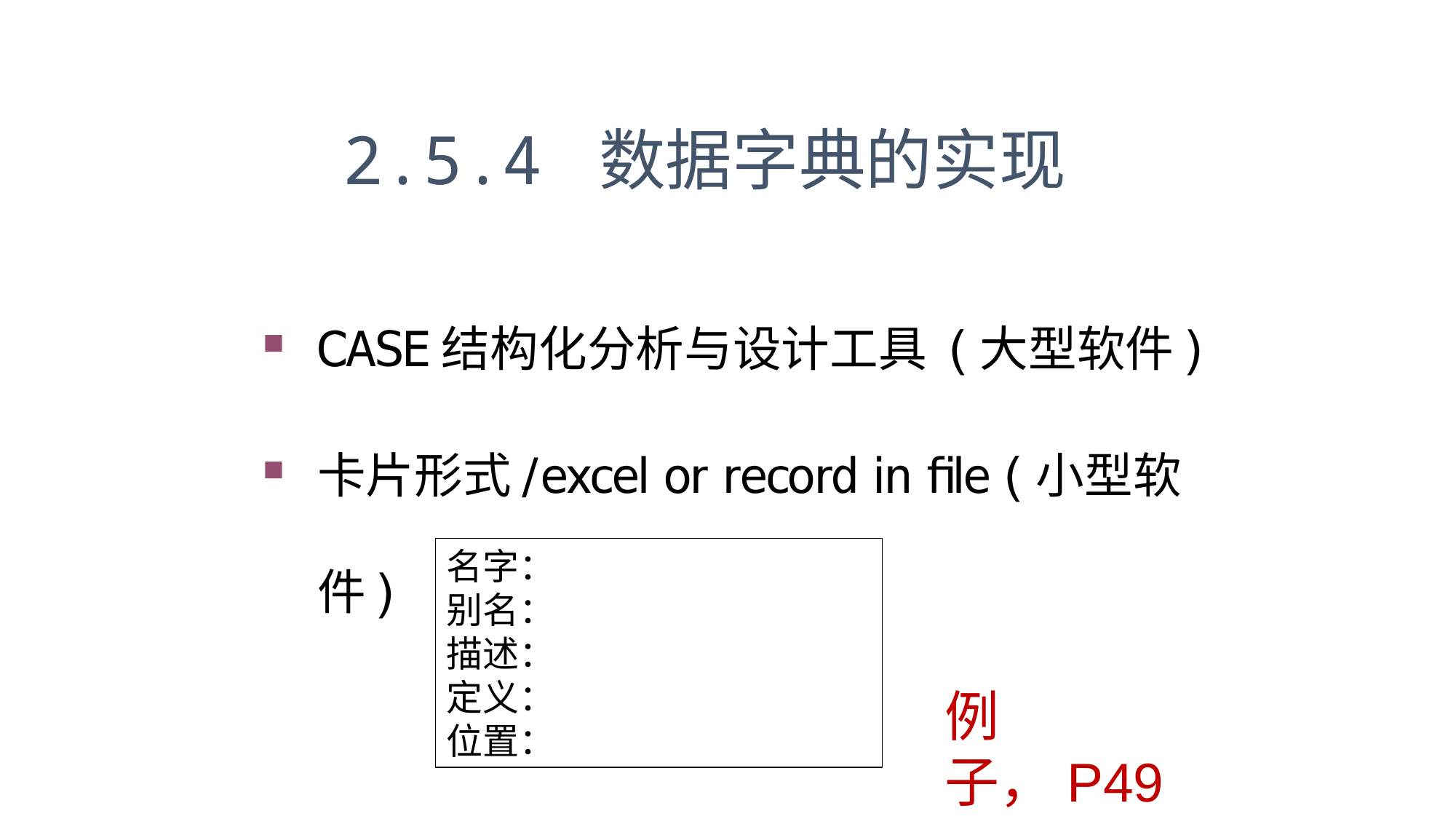

2.5.4 数据字典的实现
CASE结构化分析与设计工具 (大型软件)
卡片形式/excel or record in file (小型软件)
名字：
别名：
描述：
定义：
位置：
例子，P49